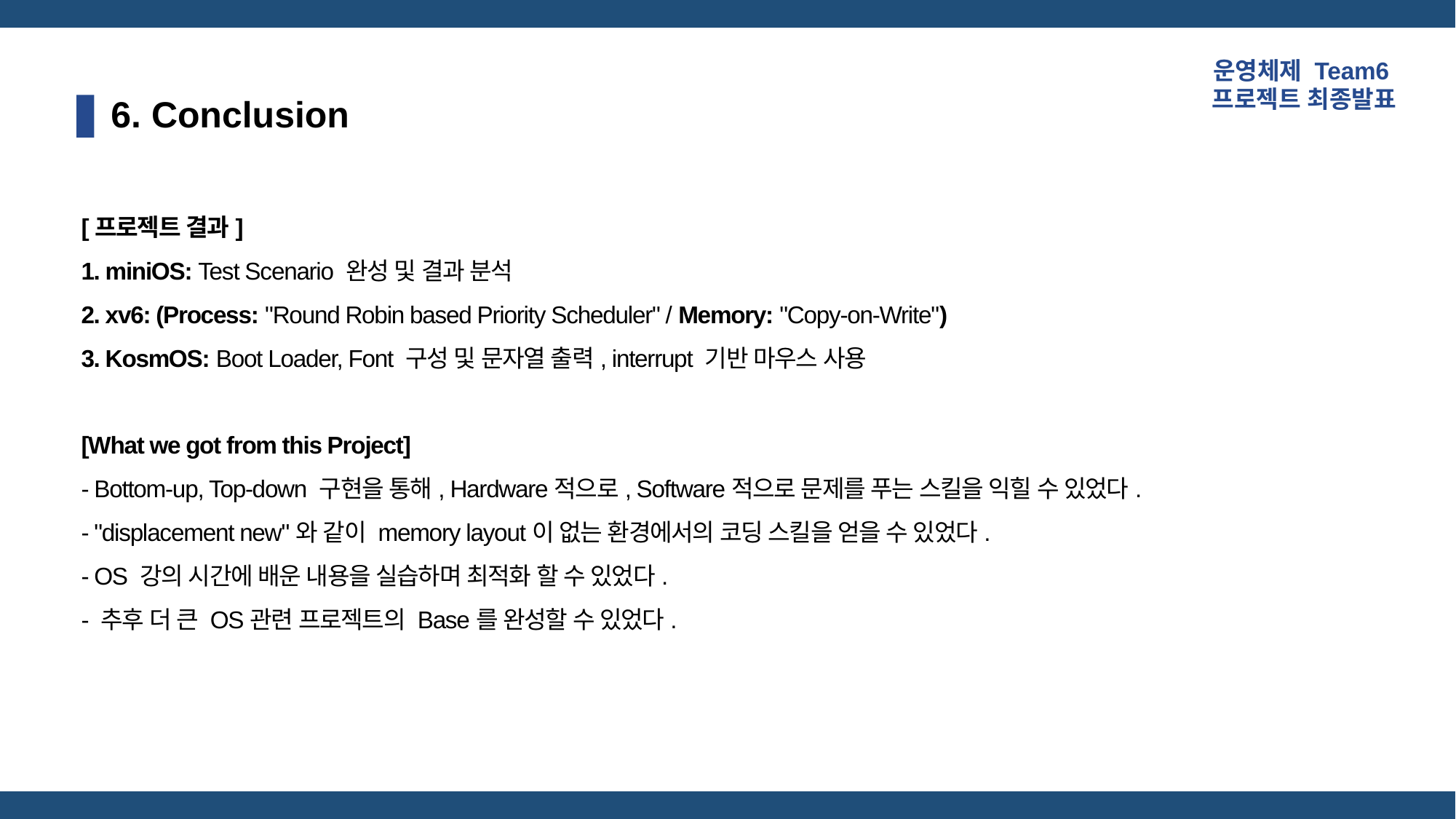

# 6. Conclusion
[프로젝트 결과]
1. miniOS: Test Scenario 완성 및 결과 분석
2. xv6: (Process: "Round Robin based Priority Scheduler" / Memory: "Copy-on-Write")
3. KosmOS: Boot Loader, Font 구성 및 문자열 출력, interrupt 기반 마우스 사용

[What we got from this Project]
- Bottom-up, Top-down 구현을 통해, Hardware적으로, Software적으로 문제를 푸는 스킬을 익힐 수 있었다.
- "displacement new"와 같이 memory layout이 없는 환경에서의 코딩 스킬을 얻을 수 있었다.
- OS 강의 시간에 배운 내용을 실습하며 최적화 할 수 있었다.
- 추후 더 큰 OS관련 프로젝트의 Base를 완성할 수 있었다.